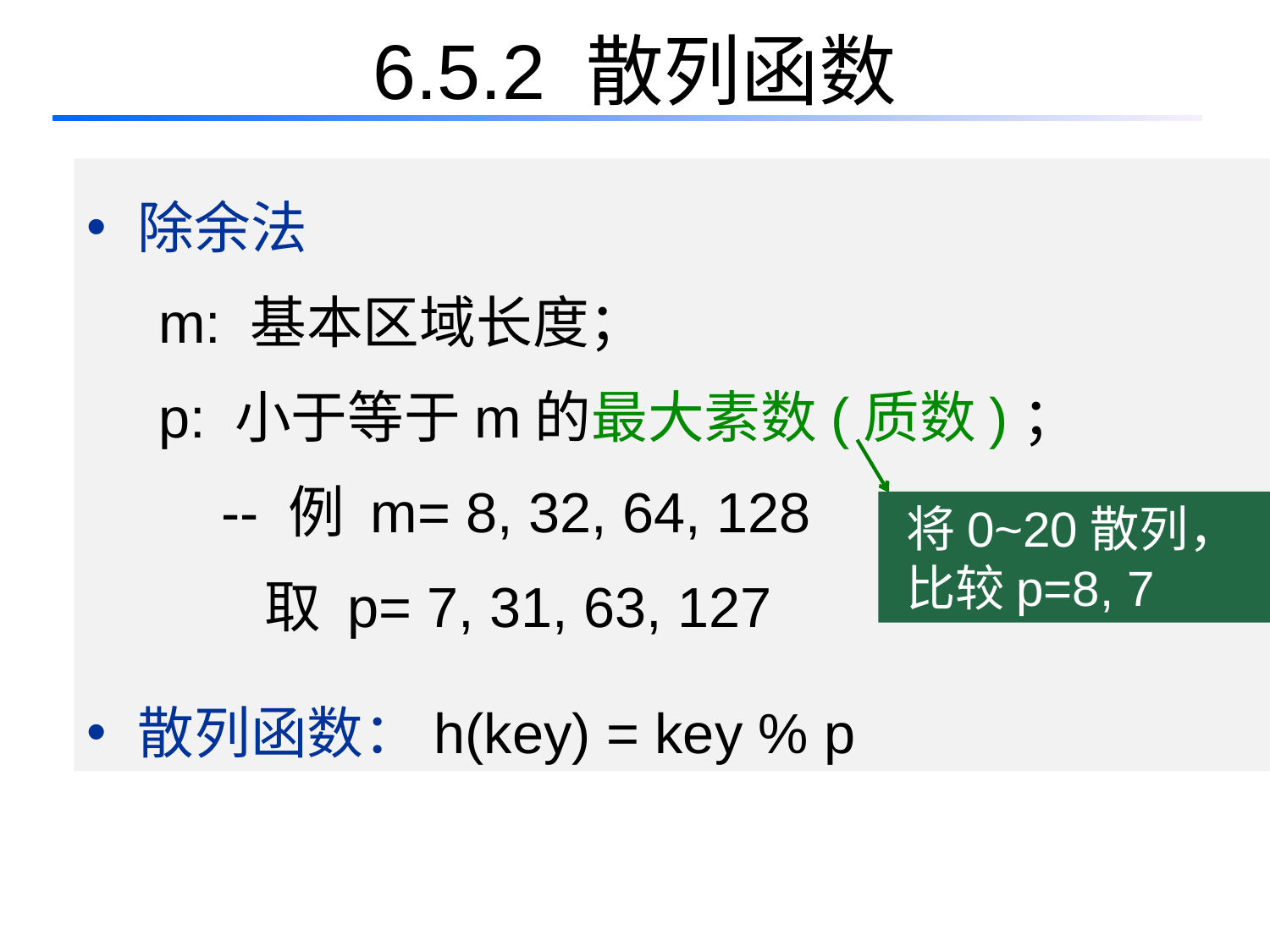

# 6.5.2 散列函数

 除余法
   m: 基本区域长度；
   p: 小于等于m的最大素数(质数)；
       -- 例 m= 8, 32, 64, 128
           取 p= 7, 31, 63, 127
 散列函数：h(key) = key % p
将0~20散列，
比较p=8, 7